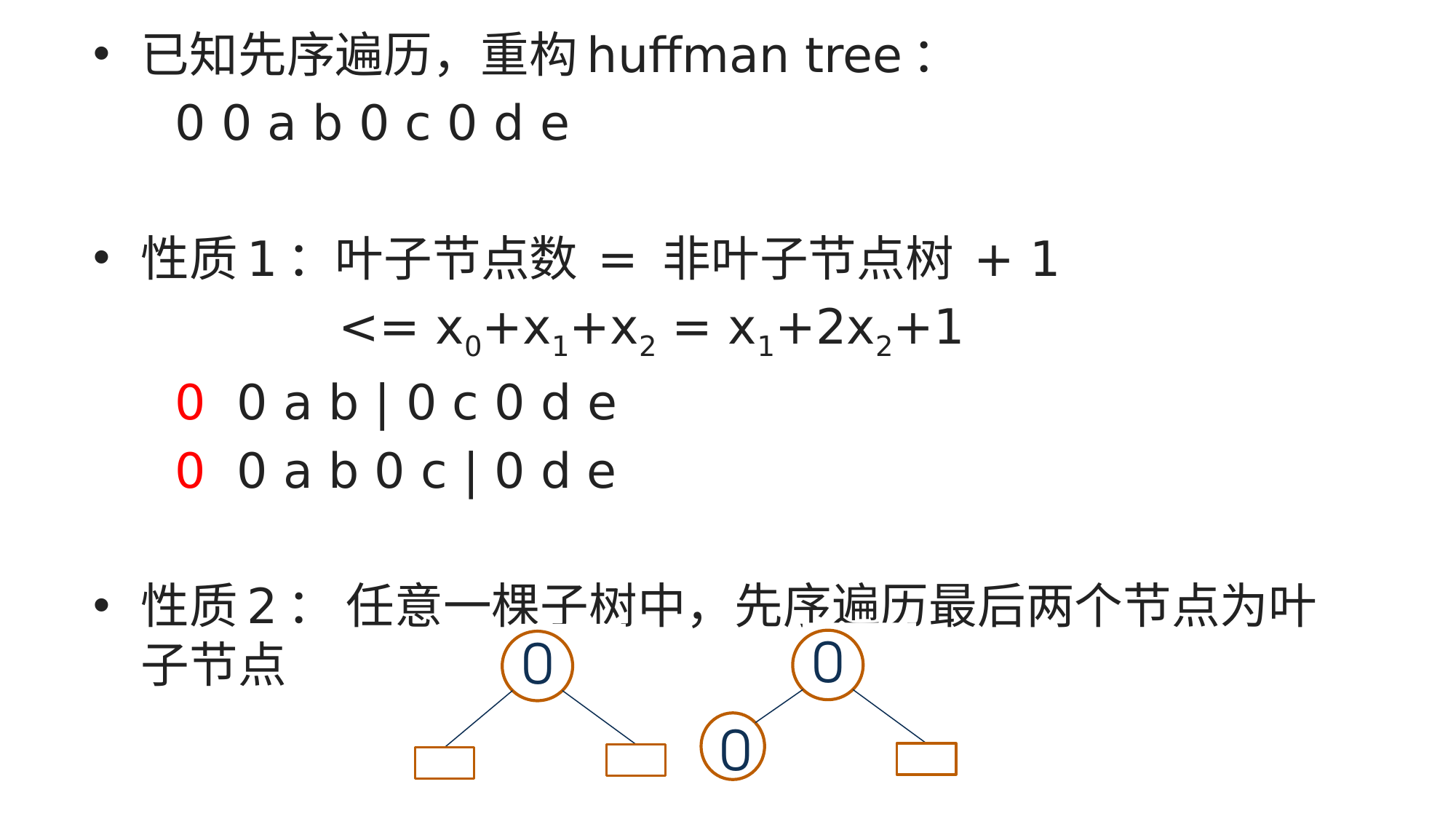

已知先序遍历，重构huffman tree：
	0 0 a b 0 c 0 d e

性质1：叶子节点数 = 非叶子节点树 + 1
			<= x0+x1+x2 = x1+2x2+1
	0  0 a b | 0 c 0 d e
	0  0 a b 0 c | 0 d e

性质2： 任意一棵子树中，先序遍历最后两个节点为叶子节点

0

0

0